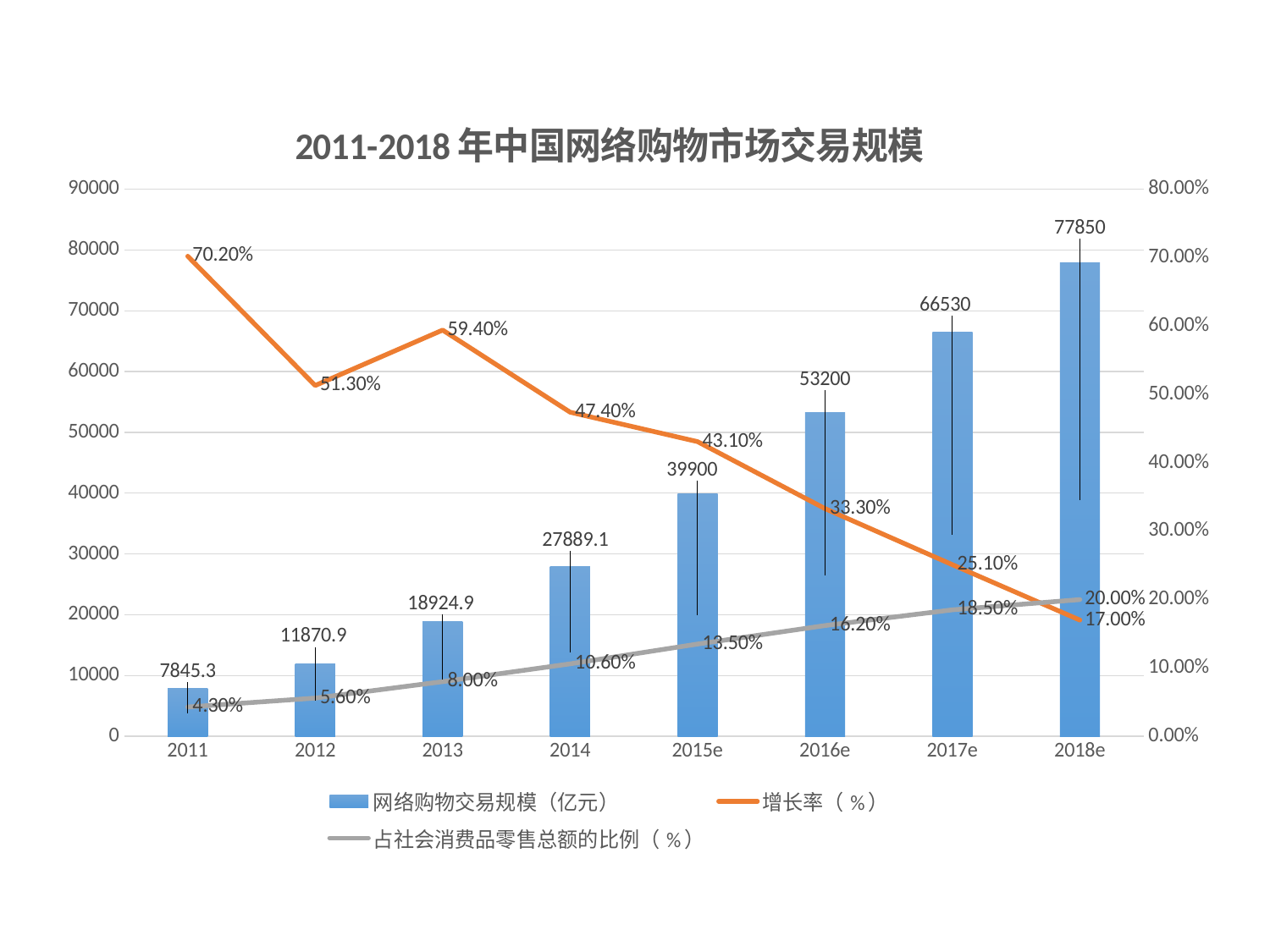

### Chart: 2011-2018年中国网络购物市场交易规模

| Category | 网络购物交易规模（亿元） | 增长率（%） | 占社会消费品零售总额的比例（%） |
|---|---|---|---|
| 2011 | 7845.3 | 0.702 | 0.043 |
| 2012 | 11870.9 | 0.513 | 0.056 |
| 2013 | 18924.9 | 0.594 | 0.08 |
| 2014 | 27889.1 | 0.474 | 0.106 |
| 2015e | 39900.0 | 0.431 | 0.135 |
| 2016e | 53200.0 | 0.333 | 0.162 |
| 2017e | 66530.0 | 0.251 | 0.185 |
| 2018e | 77850.0 | 0.17 | 0.2 |